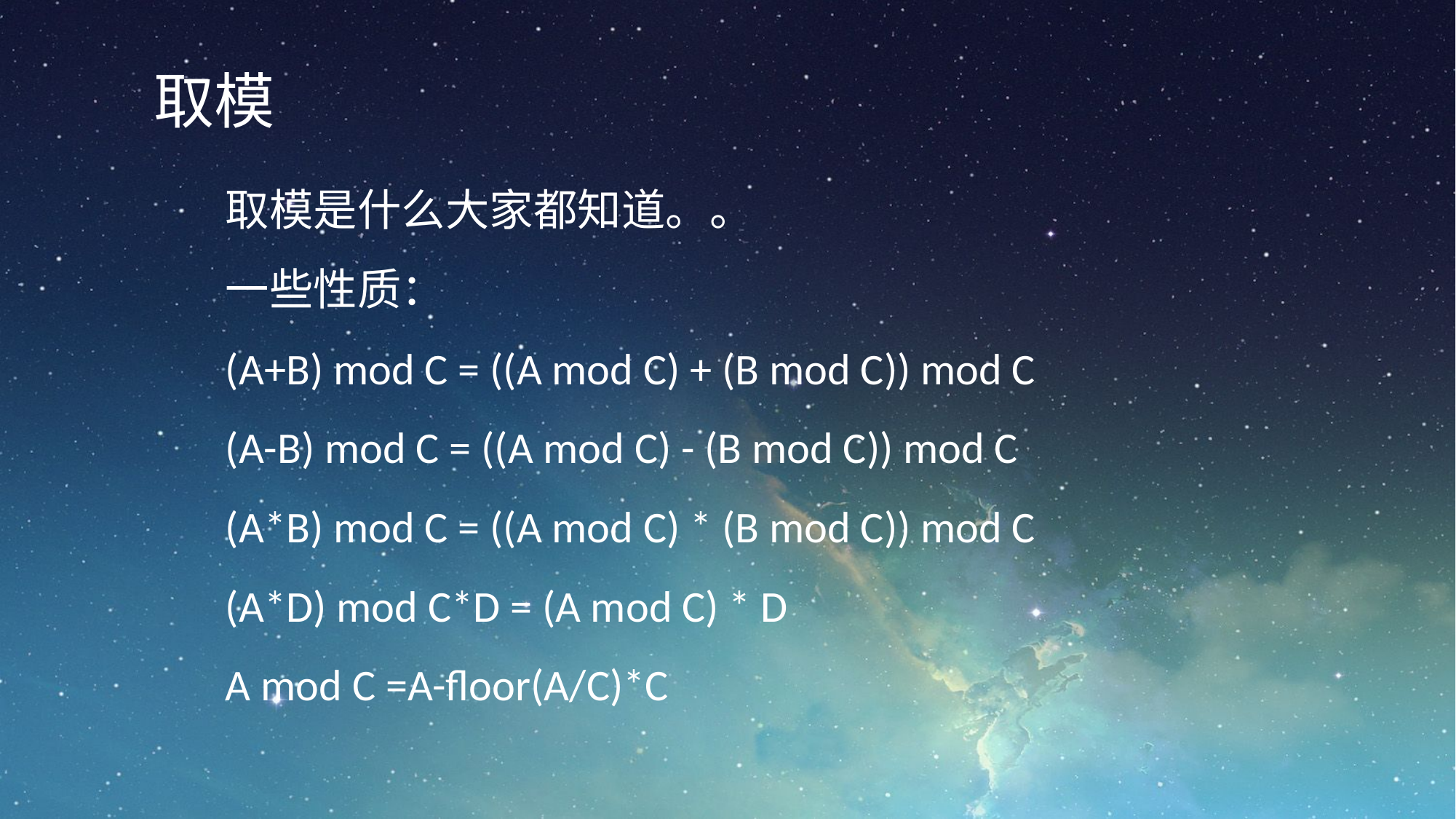

取模
取模是什么大家都知道。。
一些性质：
(A+B) mod C = ((A mod C) + (B mod C)) mod C
(A-B) mod C = ((A mod C) - (B mod C)) mod C
(A*B) mod C = ((A mod C) * (B mod C)) mod C
(A*D) mod C*D = (A mod C) * D
A mod C =A-floor(A/C)*C